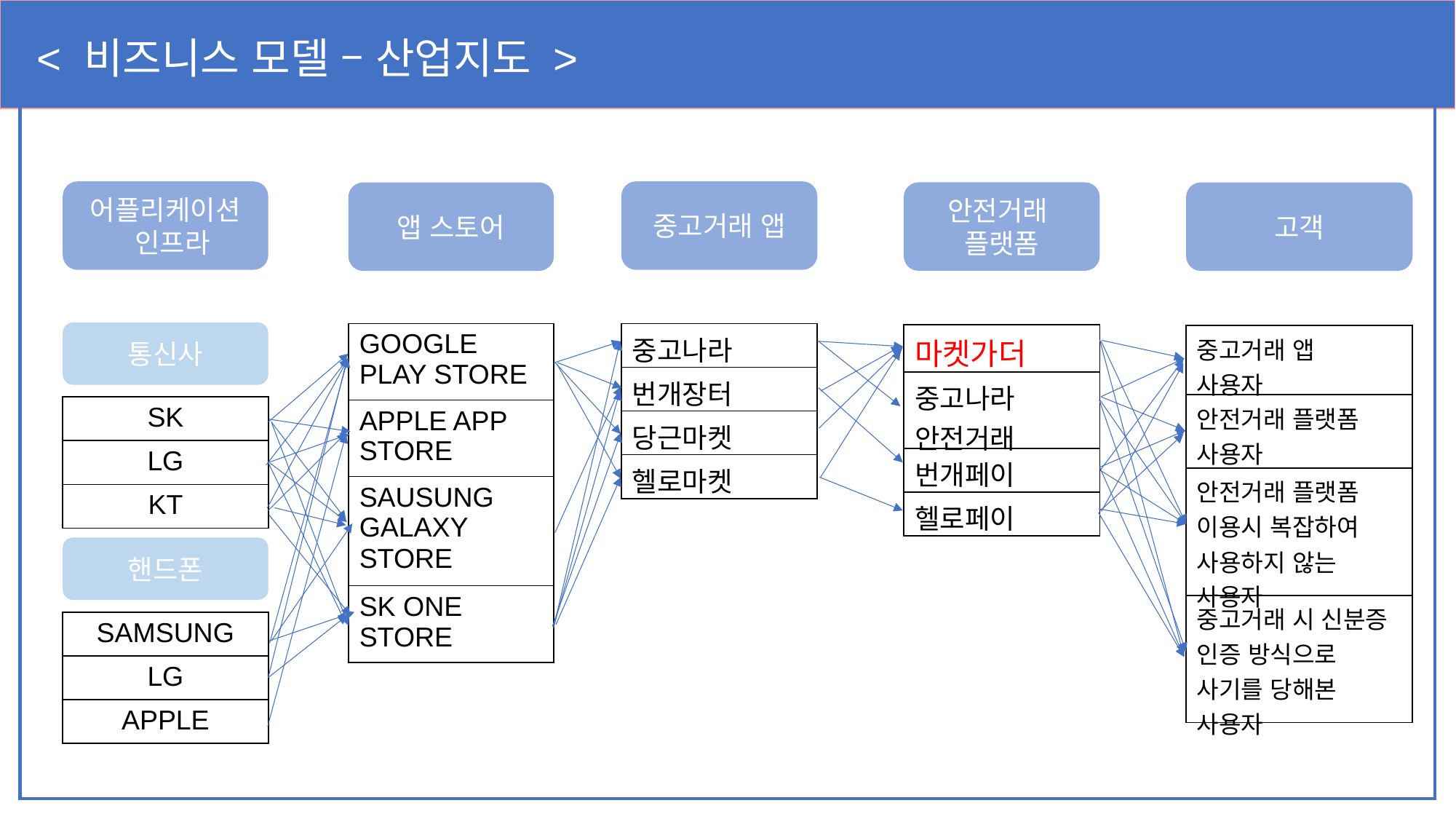

< 비즈니스 모델 – 산업지도 >

어플리케이션
 인프라
중고거래 앱
안전거래
플랫폼
앱 스토어
고객
통신사
| GOOGLE PLAY STORE |
| --- |
| APPLE APP STORE |
| SAUSUNG GALAXY STORE |
| SK ONE STORE |
| 중고나라 |
| --- |
| 번개장터 |
| 당근마켓 |
| 헬로마켓 |
| 마켓가더 |
| --- |
| 중고나라 안전거래 |
| 번개페이 |
| 헬로페이 |
| 중고거래 앱 사용자 |
| --- |
| 안전거래 플랫폼 사용자 |
| 안전거래 플랫폼 이용시 복잡하여 사용하지 않는 사용자 |
| 중고거래 시 신분증 인증 방식으로 사기를 당해본 사용자 |
| SK |
| --- |
| LG |
| KT |
핸드폰
| SAMSUNG |
| --- |
| LG |
| APPLE |